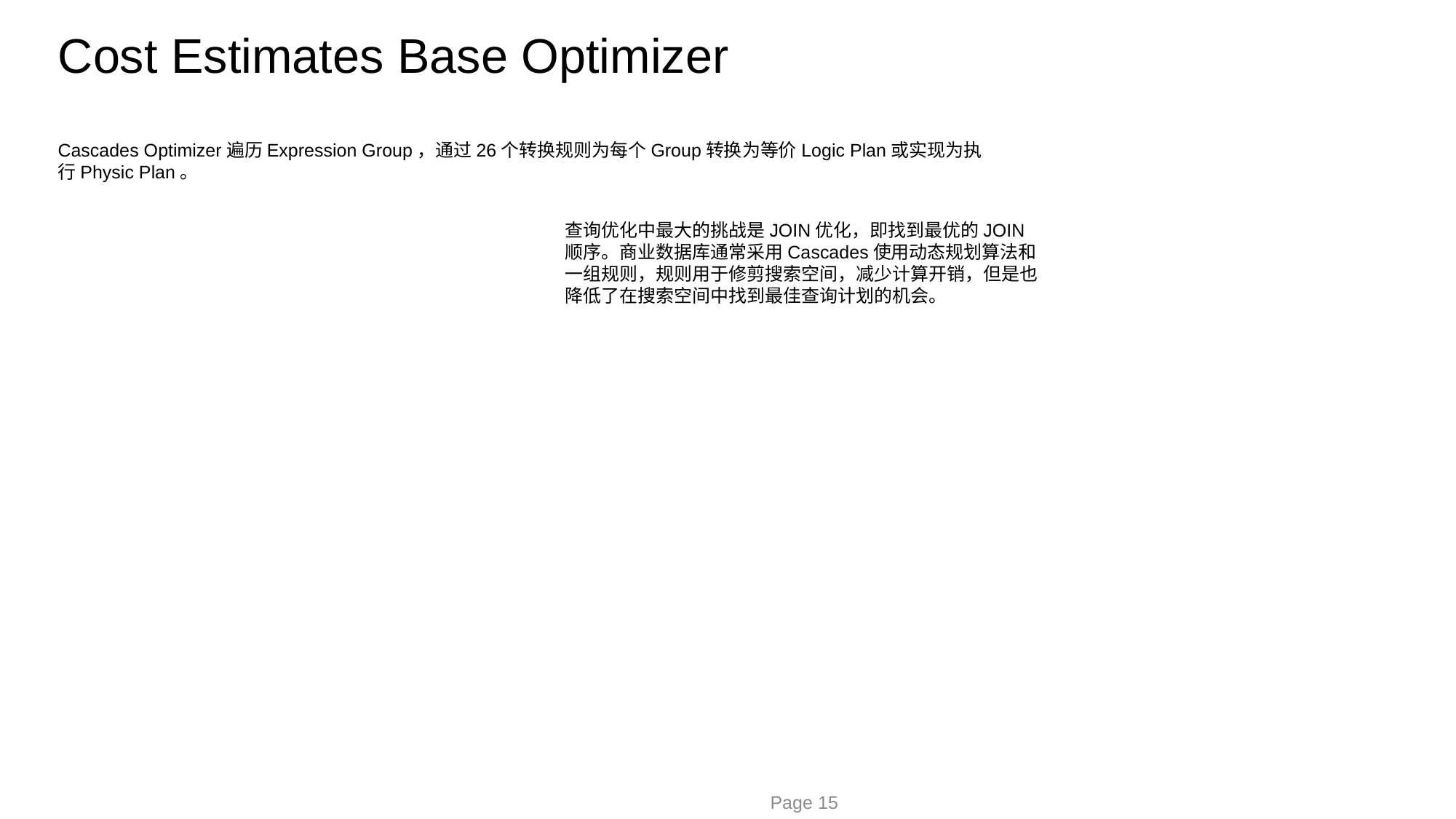

# Cost Estimates Base Optimizer
Cascades Optimizer遍历Expression Group，通过26个转换规则为每个Group转换为等价Logic Plan或实现为执行Physic Plan。
查询优化中最大的挑战是JOIN优化，即找到最优的JOIN顺序。商业数据库通常采用Cascades使用动态规划算法和一组规则，规则用于修剪搜索空间，减少计算开销，但是也降低了在搜索空间中找到最佳查询计划的机会。
Page 15